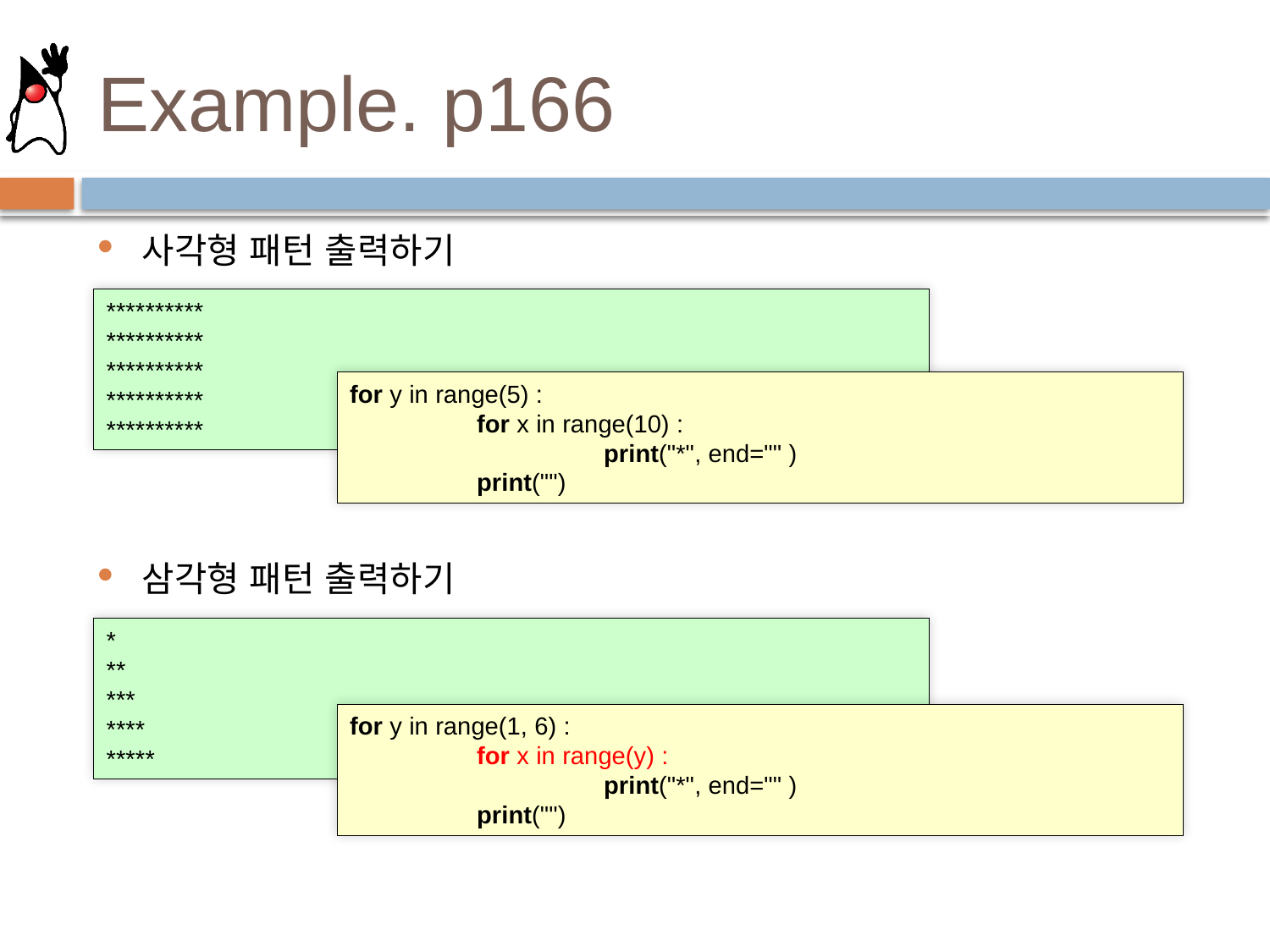

# Example. p166
사각형 패턴 출력하기

삼각형 패턴 출력하기
**********
**********
**********
**********
**********
for y in range(5) :
	for x in range(10) :
		print("*", end="" )
	print("")
*
**
***
****
*****
for y in range(1, 6) :
	for x in range(y) :
		print("*", end="" )
	print("")